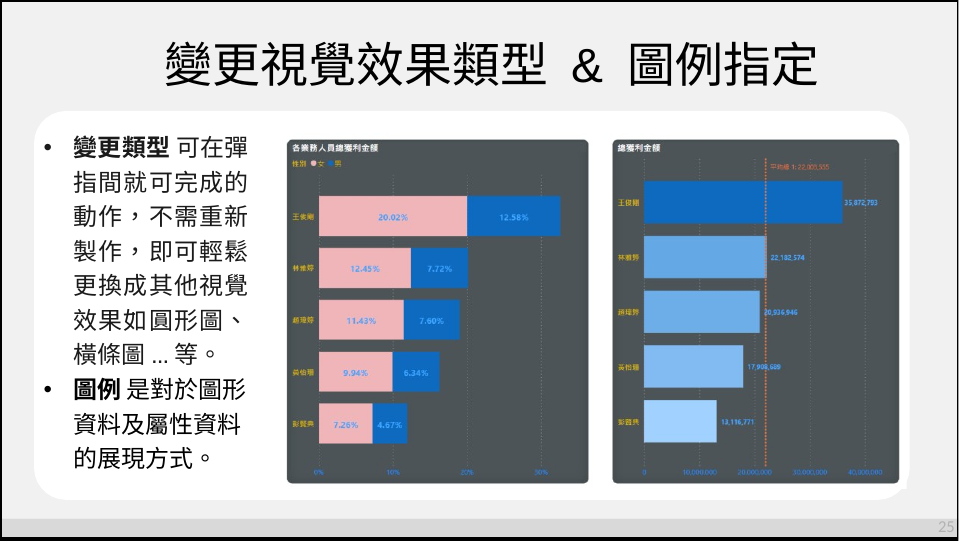

# 變更視覺效果類型& 圖例指定

變更類型 可在彈 指間就可完成的 動作，不需重新 製作，即可輕鬆 更換成其他視覺 效果如圓形圖、 橫條圖...等。
圖例 是對於圖形
資料及屬性資料 的展現方式。
25